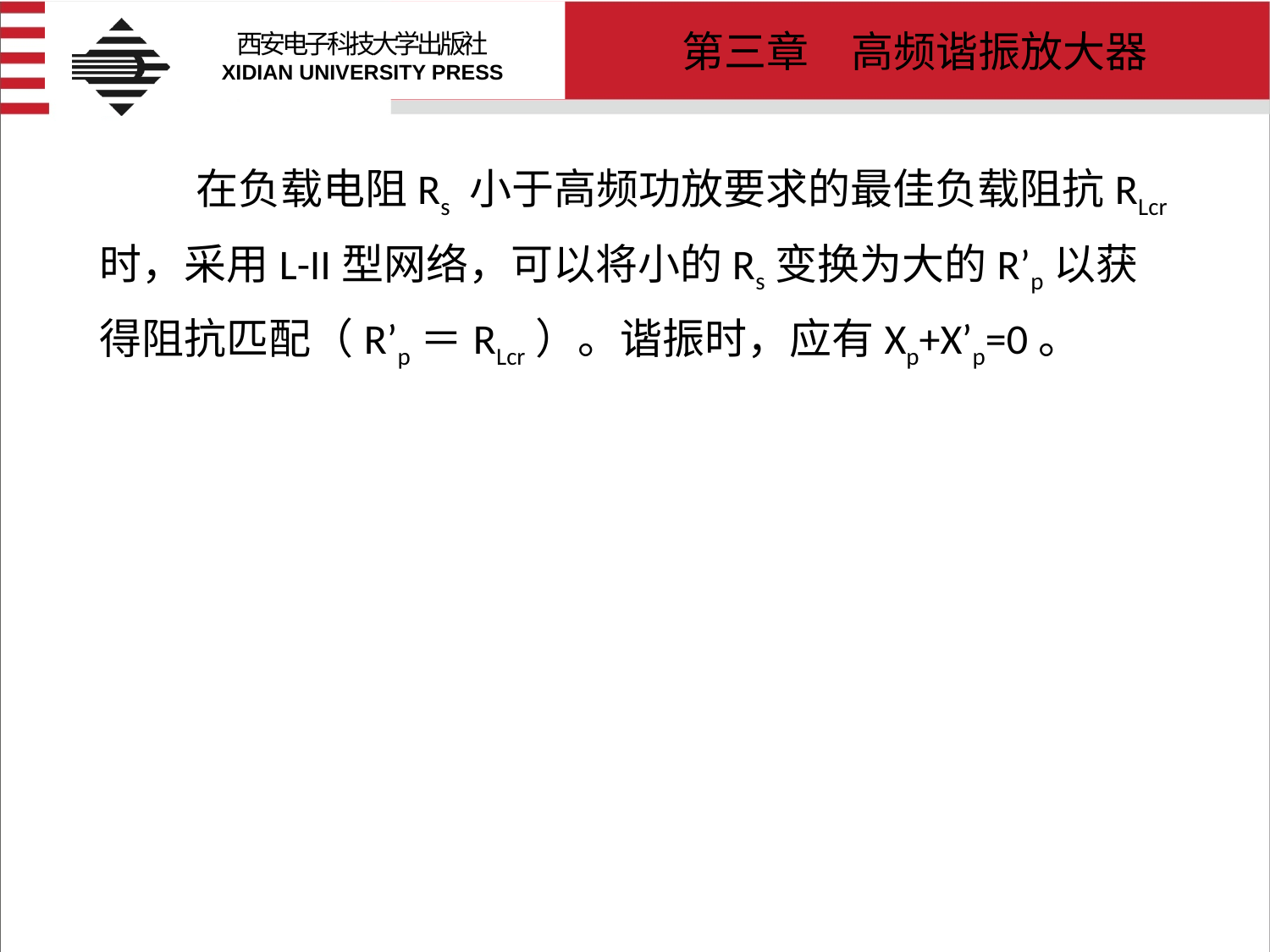

# 在负载电阻Rs 小于高频功放要求的最佳负载阻抗RLcr时，采用L-II型网络，可以将小的Rs变换为大的R’p以获得阻抗匹配（R’p＝RLcr）。谐振时，应有Xp+X’p=0。